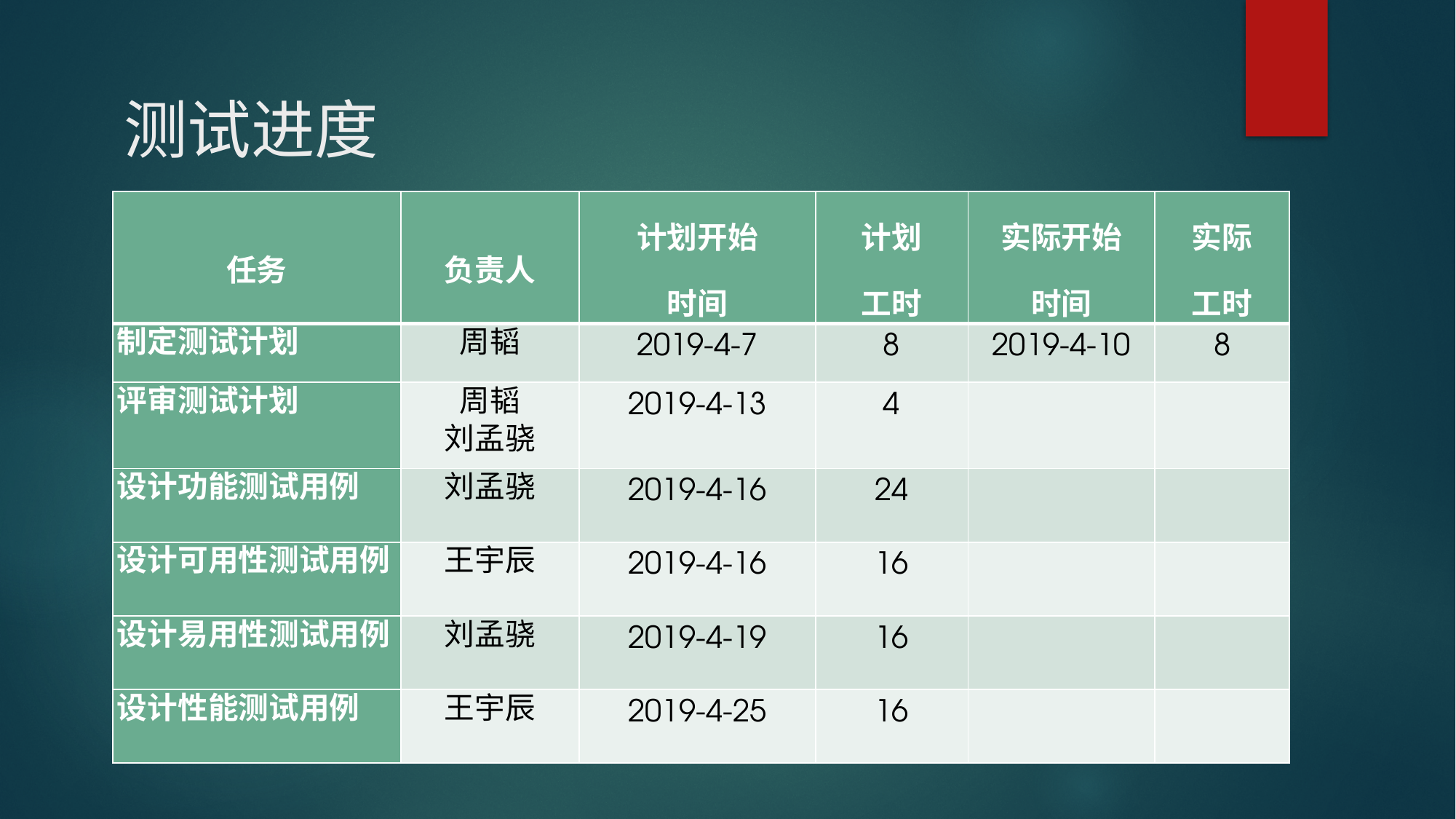

# 测试进度
| 任务 | 负责人 | 计划开始 时间 | 计划 工时 | 实际开始 时间 | 实际 工时 |
| --- | --- | --- | --- | --- | --- |
| 制定测试计划 | 周韬 | 2019-4-7 | 8 | 2019-4-10 | 8 |
| 评审测试计划 | 周韬 刘孟骁 | 2019-4-13 | 4 |  |  |
| 设计功能测试用例 | 刘孟骁 | 2019-4-16 | 24 |  |  |
| 设计可用性测试用例 | 王宇辰 | 2019-4-16 | 16 |  |  |
| 设计易用性测试用例 | 刘孟骁 | 2019-4-19 | 16 |  |  |
| 设计性能测试用例 | 王宇辰 | 2019-4-25 | 16 |  |  |